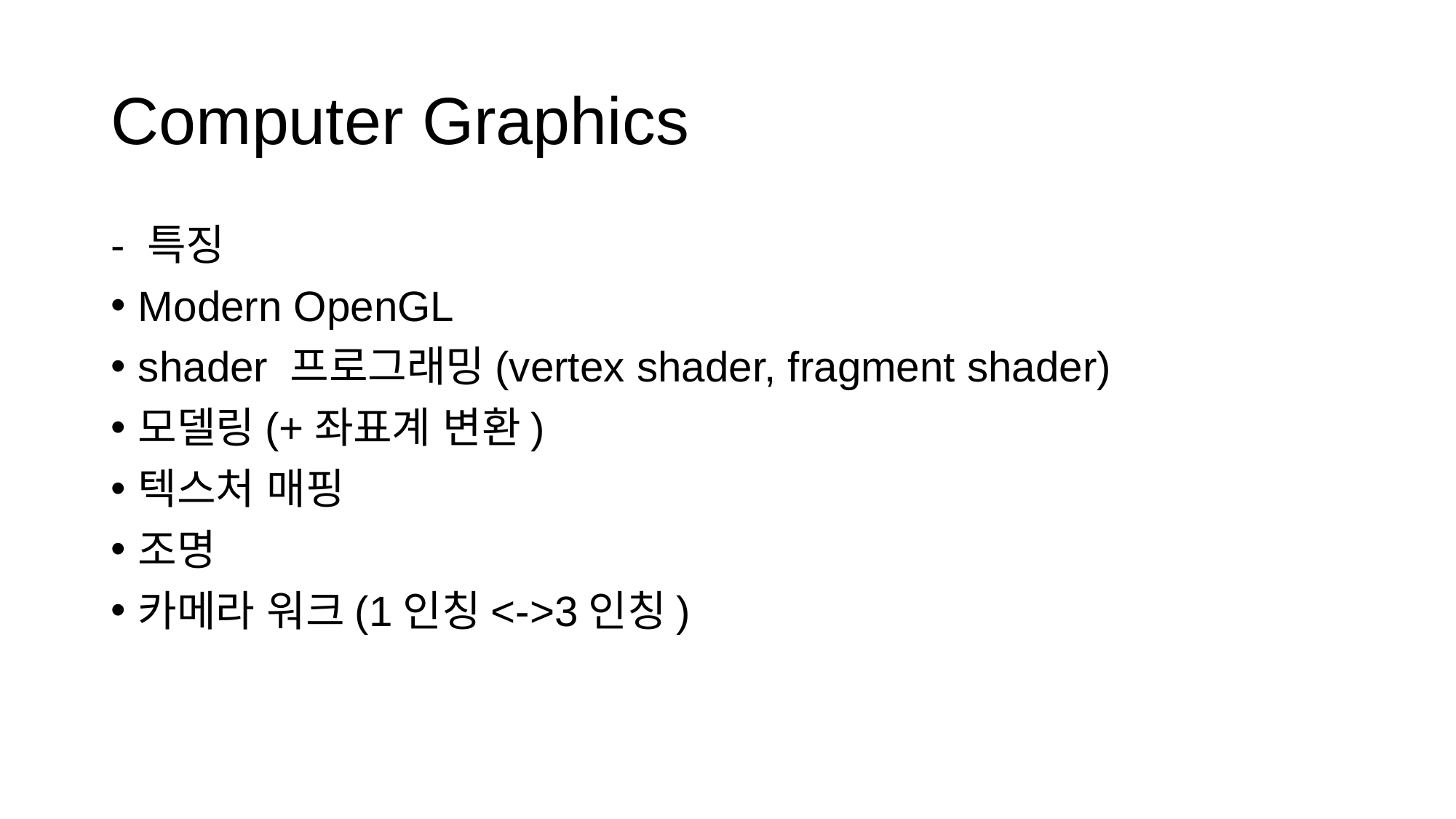

# Computer Graphics
- 특징
Modern OpenGL
shader 프로그래밍(vertex shader, fragment shader)
모델링(+좌표계 변환)
텍스처 매핑
조명
카메라 워크(1인칭<->3인칭)